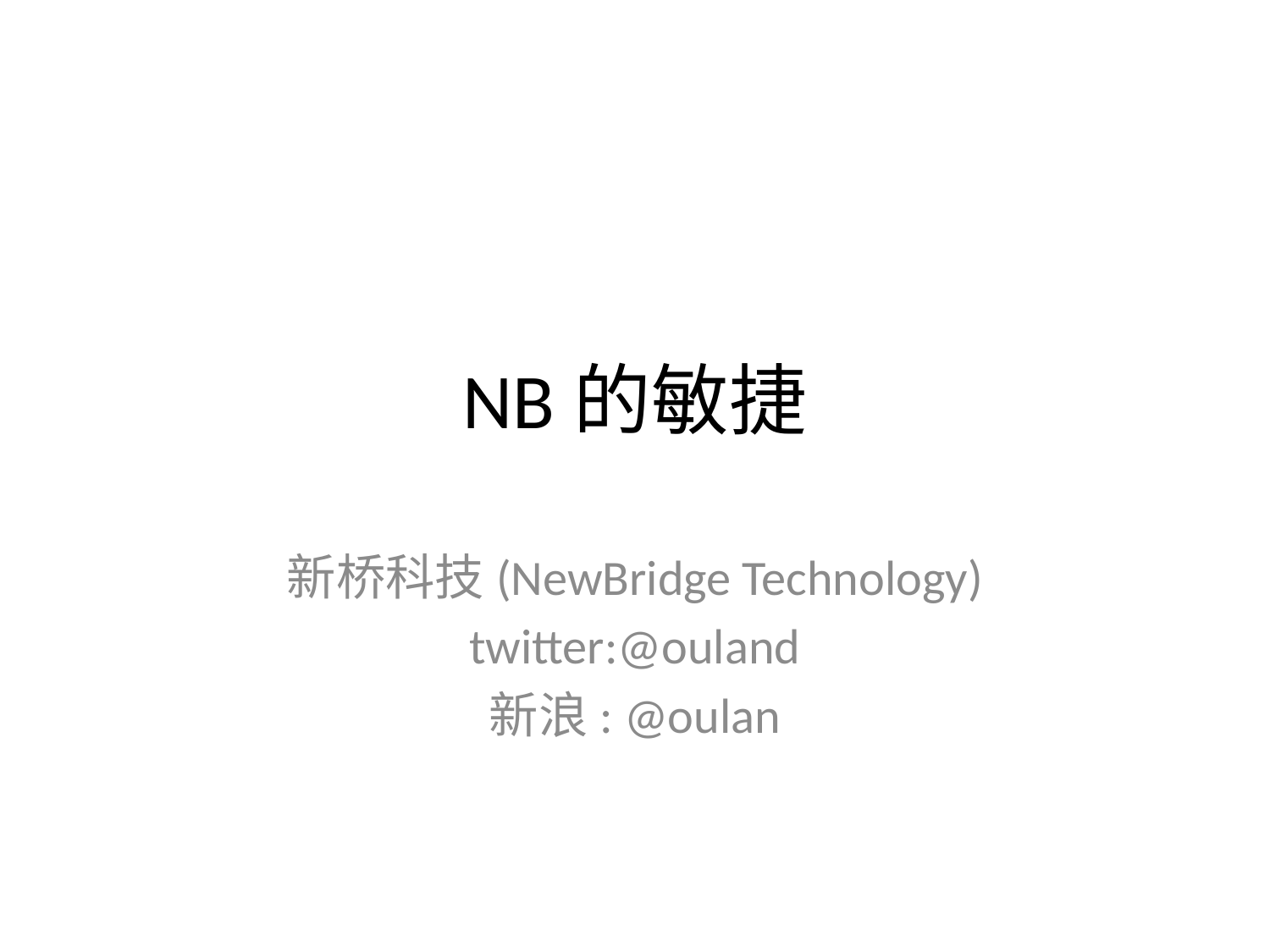

# NB的敏捷
新桥科技(NewBridge Technology)
twitter:@ouland
新浪: @oulan